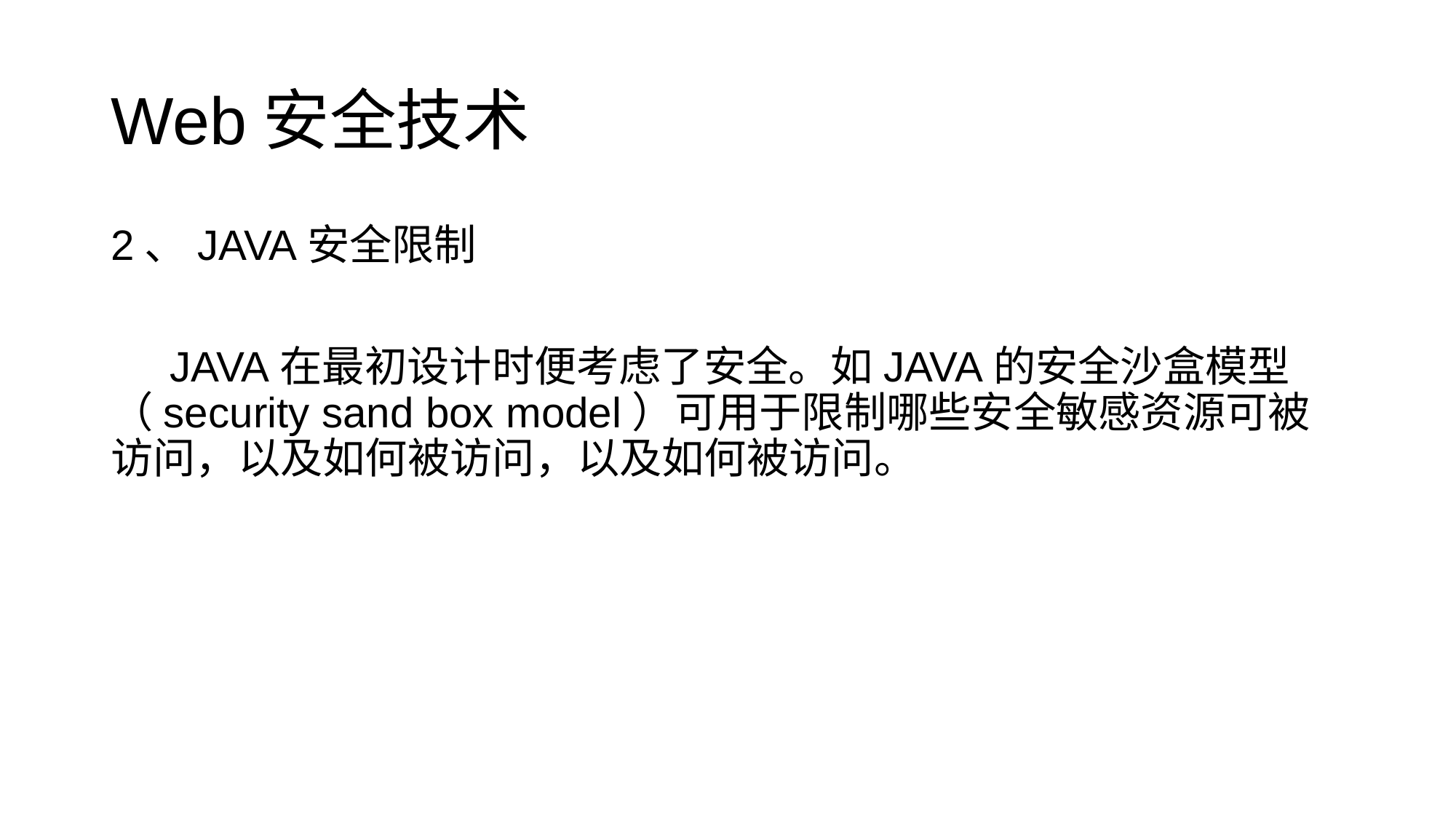

# Web安全技术
2、JAVA安全限制

     JAVA在最初设计时便考虑了安全。如JAVA的安全沙盒模型（security sand box model）可用于限制哪些安全敏感资源可被访问，以及如何被访问，以及如何被访问。